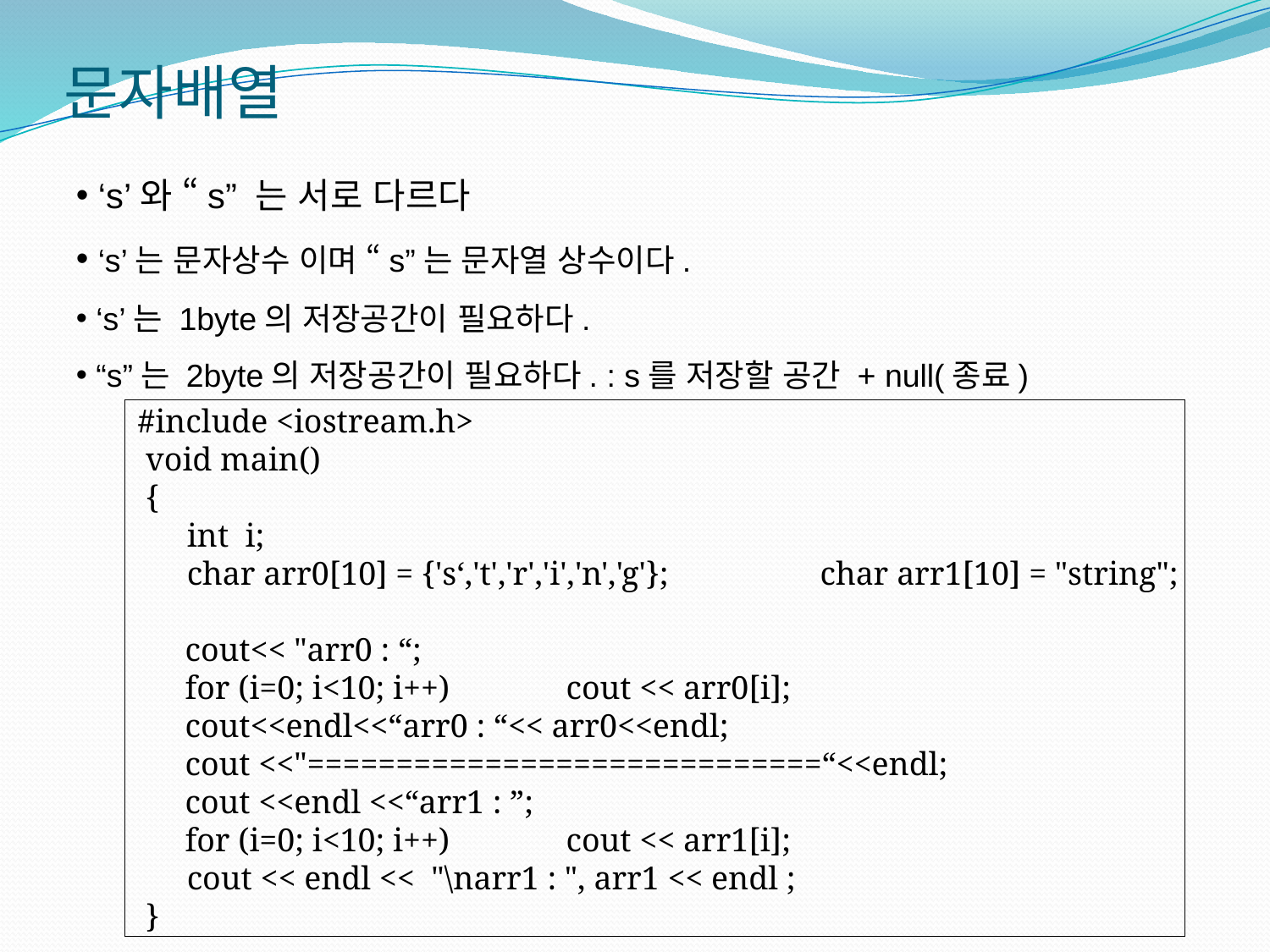

문자배열
 ‘s’와 “s” 는 서로 다르다
 ‘s’는 문자상수 이며 “s”는 문자열 상수이다.
 ‘s’는 1byte의 저장공간이 필요하다.
 “s”는 2byte의 저장공간이 필요하다. : s를 저장할 공간 + null(종료)

#include <iostream.h>
 void main()
 {
      int  i;
      char arr0[10] = {'s‘,'t','r','i','n','g'};   	char arr1[10] = "string";

	cout<< "arr0 : “;
	for (i=0; i<10; i++)  	cout << arr0[i];
	cout<<endl<<“arr0 : “<< arr0<<endl;
	cout <<"=============================“<<endl;
	cout <<endl <<“arr1 : ”;
	for (i=0; i<10; i++)  	cout << arr1[i];
      cout << endl <<  "\narr1 : ", arr1 << endl ;
 }